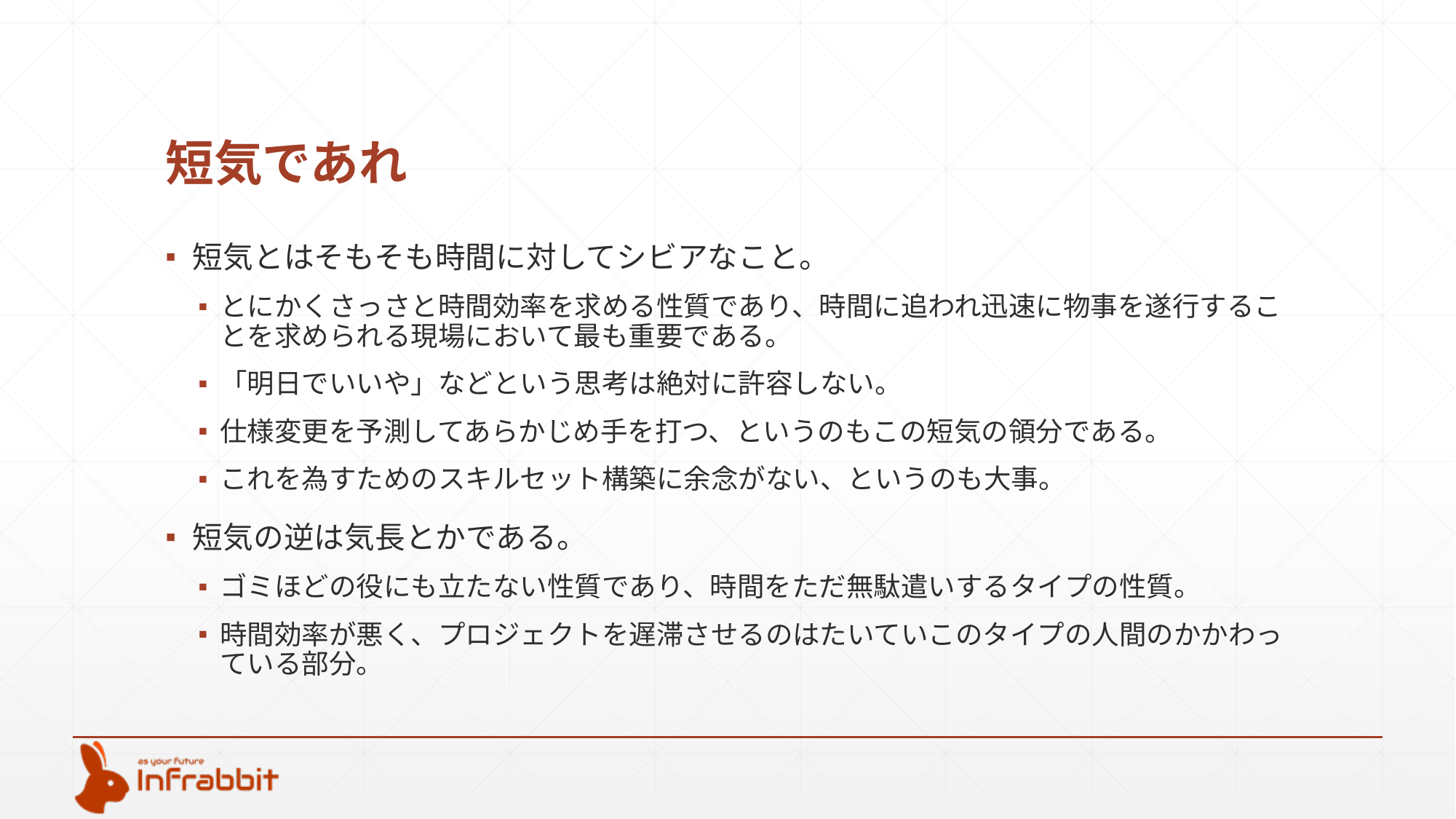

# 短気であれ
短気とはそもそも時間に対してシビアなこと。
とにかくさっさと時間効率を求める性質であり、時間に追われ迅速に物事を遂行することを求められる現場において最も重要である。
「明日でいいや」などという思考は絶対に許容しない。
仕様変更を予測してあらかじめ手を打つ、というのもこの短気の領分である。
これを為すためのスキルセット構築に余念がない、というのも大事。
短気の逆は気長とかである。
ゴミほどの役にも立たない性質であり、時間をただ無駄遣いするタイプの性質。
時間効率が悪く、プロジェクトを遅滞させるのはたいていこのタイプの人間のかかわっている部分。